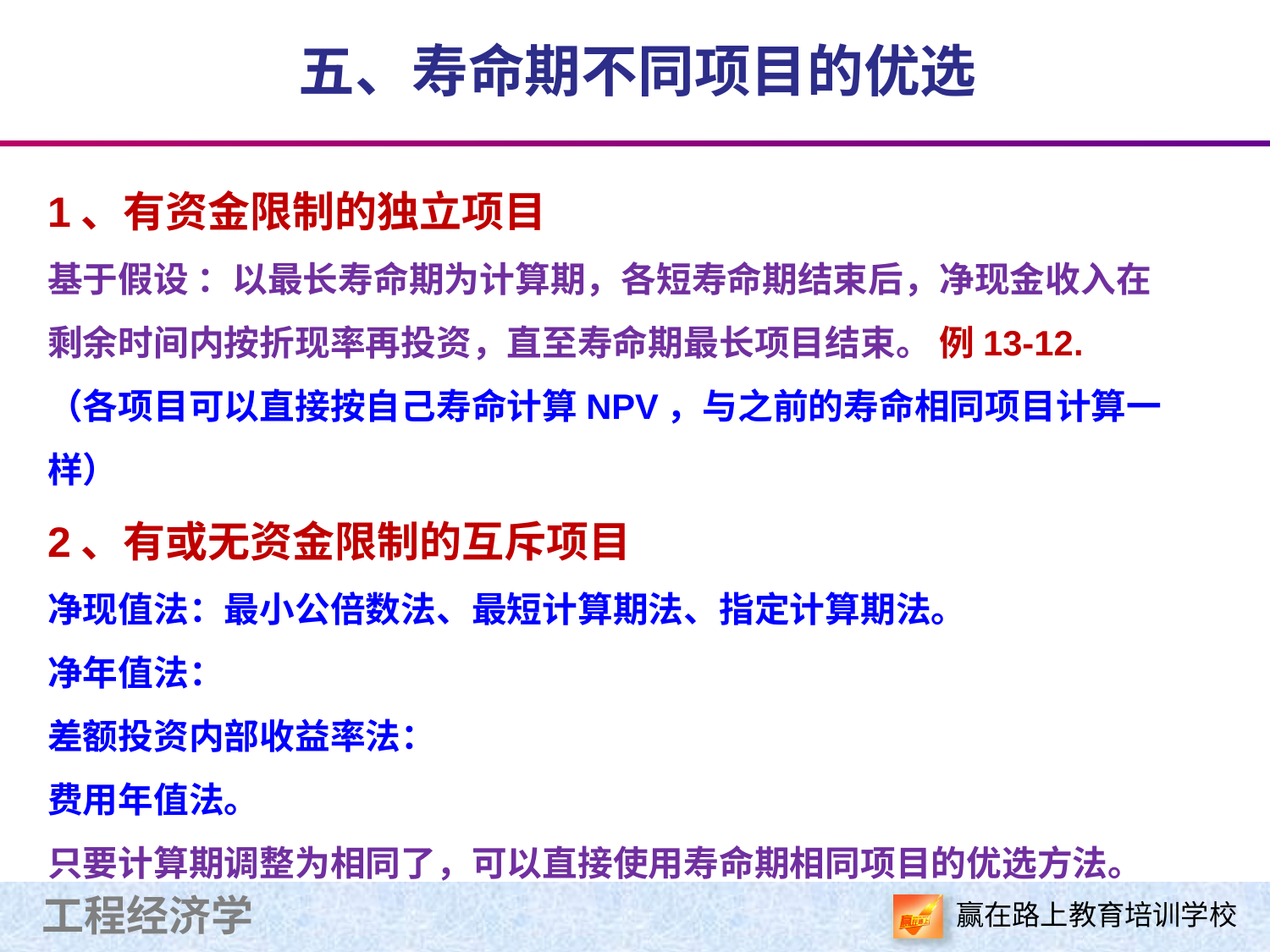

五、寿命期不同项目的优选
1、有资金限制的独立项目
基于假设 ：以最长寿命期为计算期，各短寿命期结束后，净现金收入在剩余时间内按折现率再投资，直至寿命期最长项目结束。 例13-12.
（各项目可以直接按自己寿命计算NPV，与之前的寿命相同项目计算一样）
2、有或无资金限制的互斥项目
净现值法：最小公倍数法、最短计算期法、指定计算期法。
净年值法：
差额投资内部收益率法：
费用年值法。
只要计算期调整为相同了，可以直接使用寿命期相同项目的优选方法。